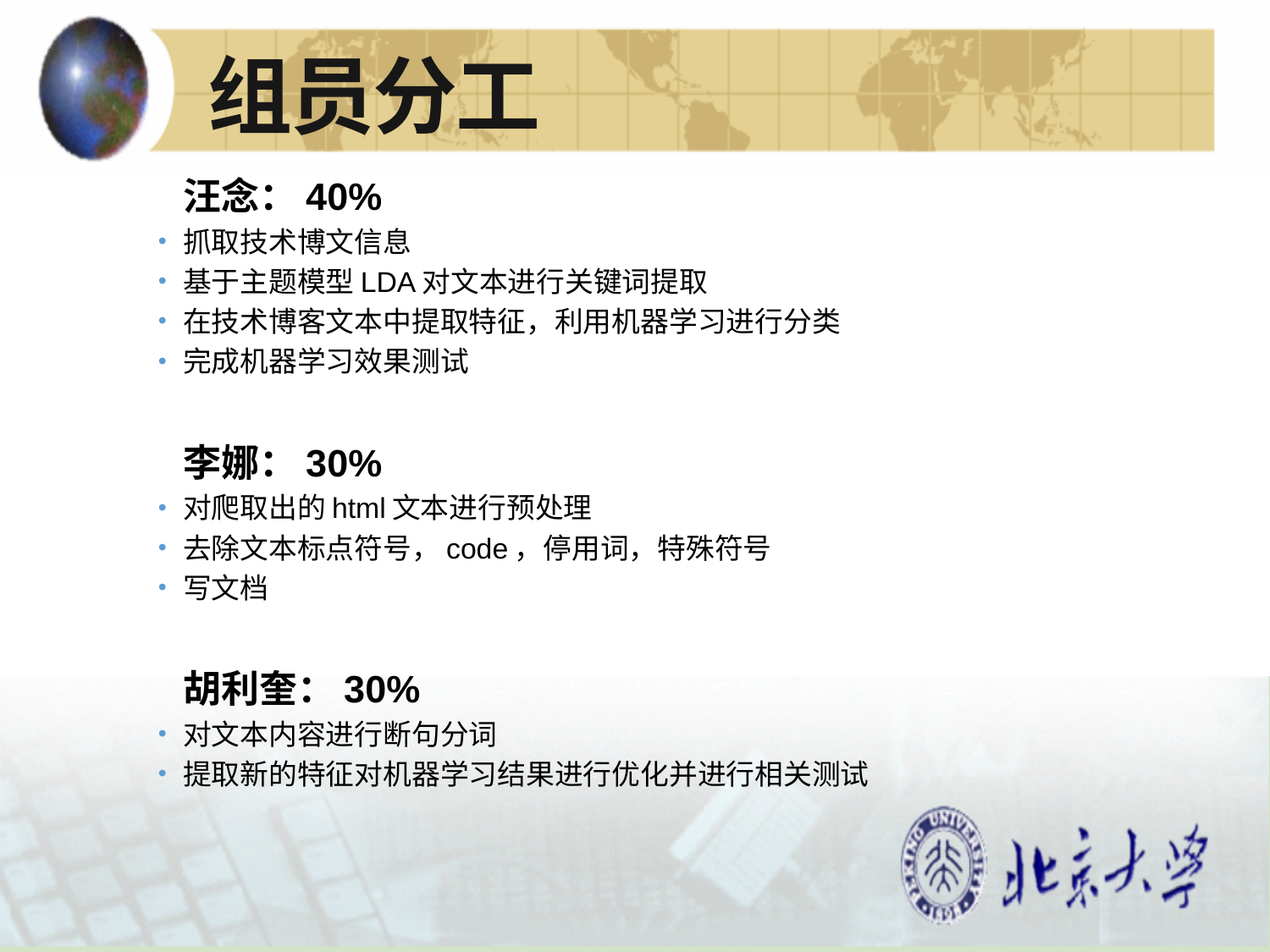

组员分工
  汪念：40%
抓取技术博文信息
基于主题模型LDA对文本进行关键词提取
在技术博客文本中提取特征，利用机器学习进行分类
完成机器学习效果测试

  李娜：30%
对爬取出的html文本进行预处理
去除文本标点符号，code，停用词，特殊符号
写文档

  胡利奎：30%
对文本内容进行断句分词
提取新的特征对机器学习结果进行优化并进行相关测试